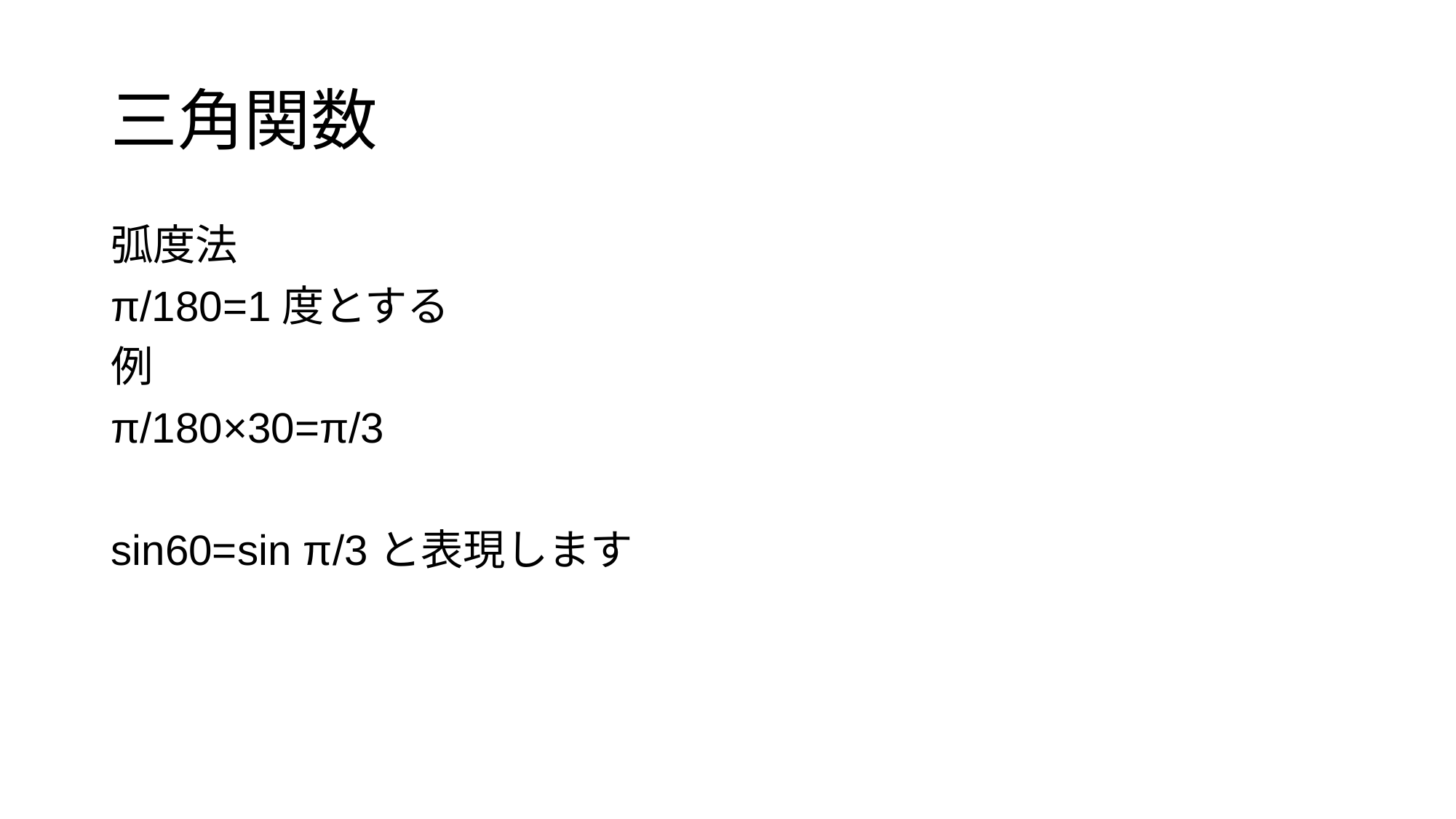

# 三角関数
弧度法
π/180=1度とする
例
π/180×30=π/3

sin60=sin π/3と表現します